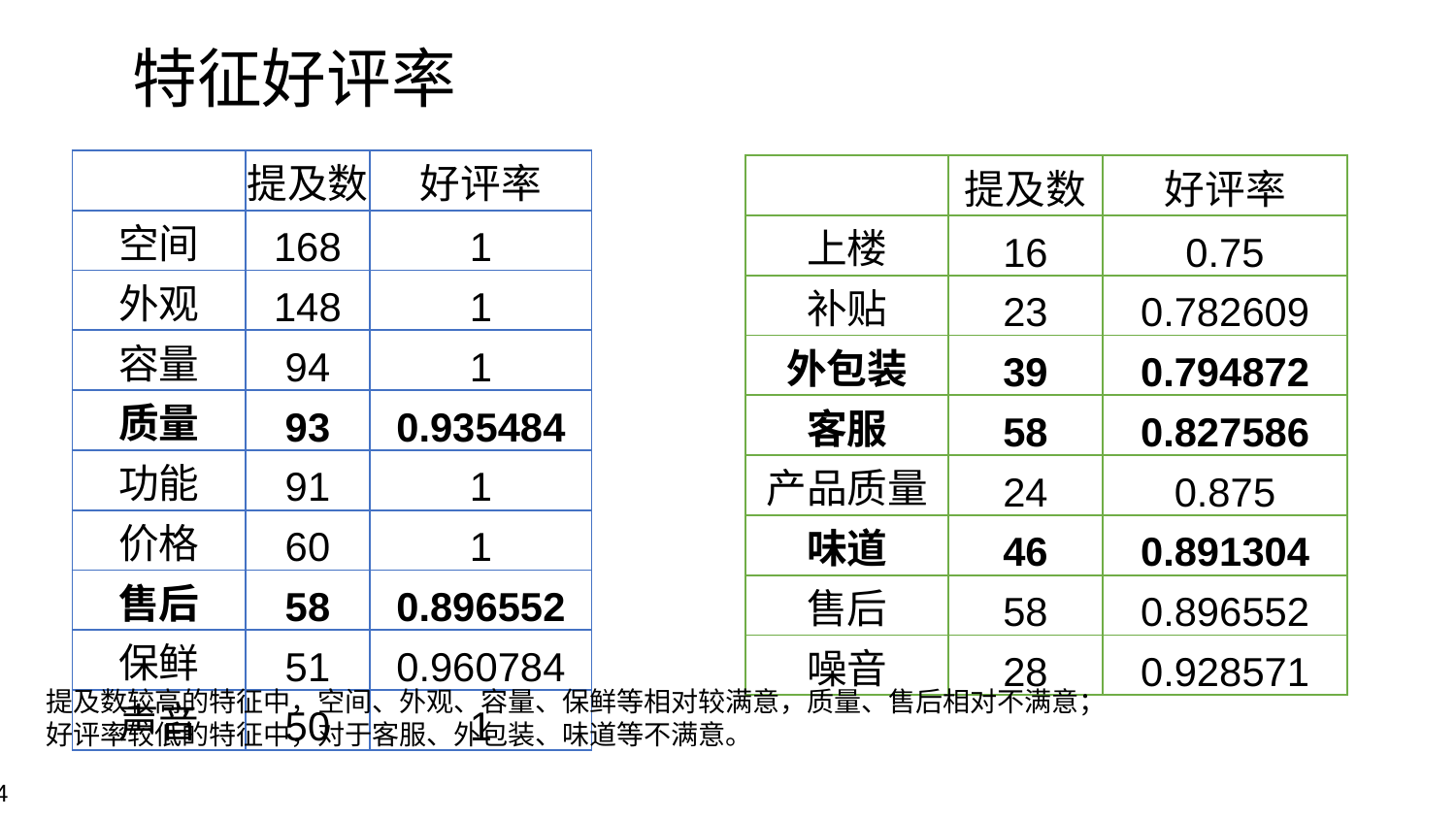

# 特征好评率
|  | 提及数 | 好评率 |
| --- | --- | --- |
| 空间 | 168 | 1 |
| 外观 | 148 | 1 |
| 容量 | 94 | 1 |
| 质量 | 93 | 0.935484 |
| 功能 | 91 | 1 |
| 价格 | 60 | 1 |
| 售后 | 58 | 0.896552 |
| 保鲜 | 51 | 0.960784 |
| 声音 | 50 | 1 |
|  | 提及数 | 好评率 |
| --- | --- | --- |
| 上楼 | 16 | 0.75 |
| 补贴 | 23 | 0.782609 |
| 外包装 | 39 | 0.794872 |
| 客服 | 58 | 0.827586 |
| 产品质量 | 24 | 0.875 |
| 味道 | 46 | 0.891304 |
| 售后 | 58 | 0.896552 |
| 噪音 | 28 | 0.928571 |
提及数较高的特征中，空间、外观、容量、保鲜等相对较满意，质量、售后相对不满意；
好评率较低的特征中，对于客服、外包装、味道等不满意。